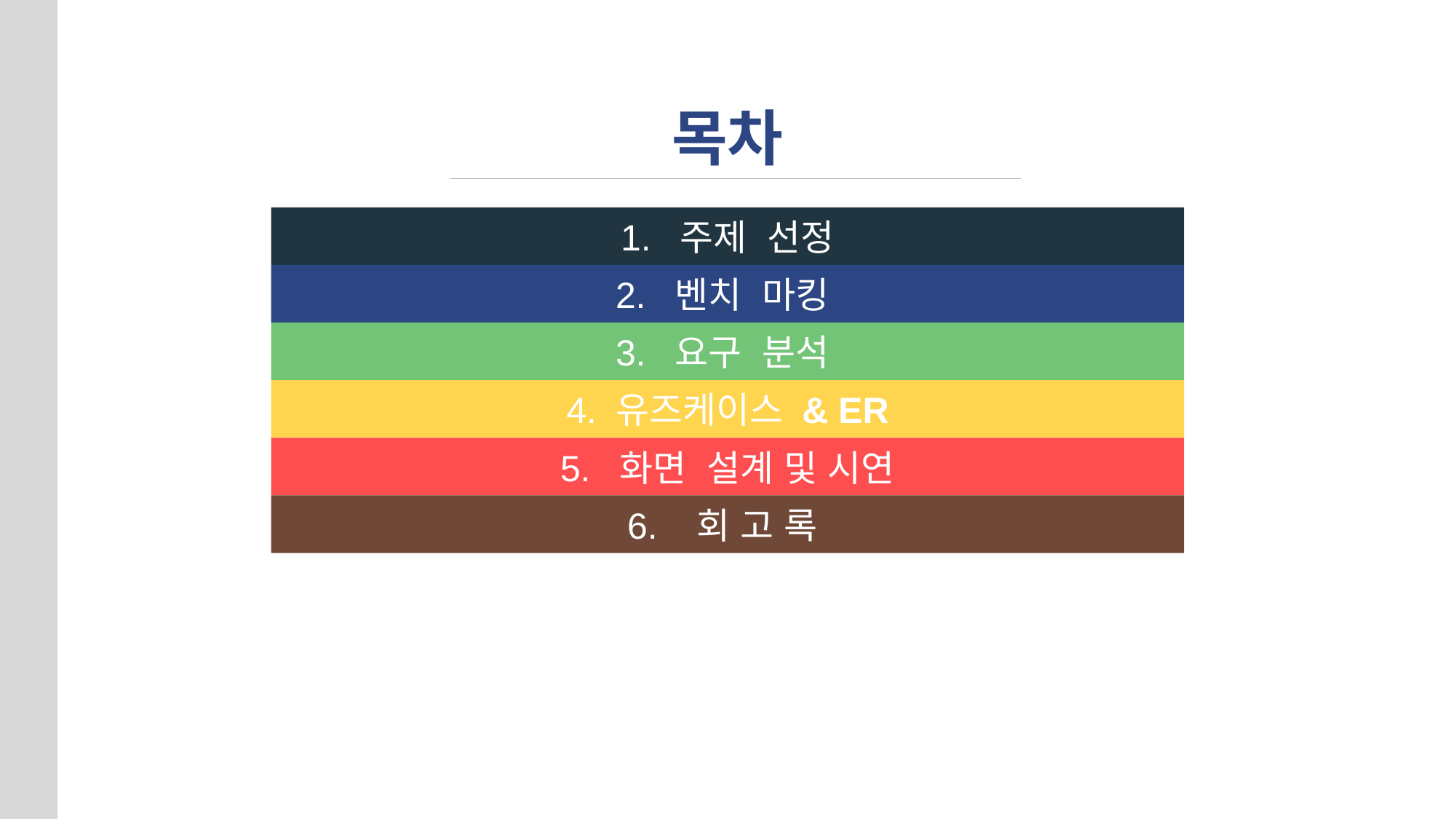

목차

1.  주제  선정
2.  벤치  마킹
3.  요구  분석
4. 유즈케이스 & ER
5.  화면  설계 및 시연
6.   회 고 록